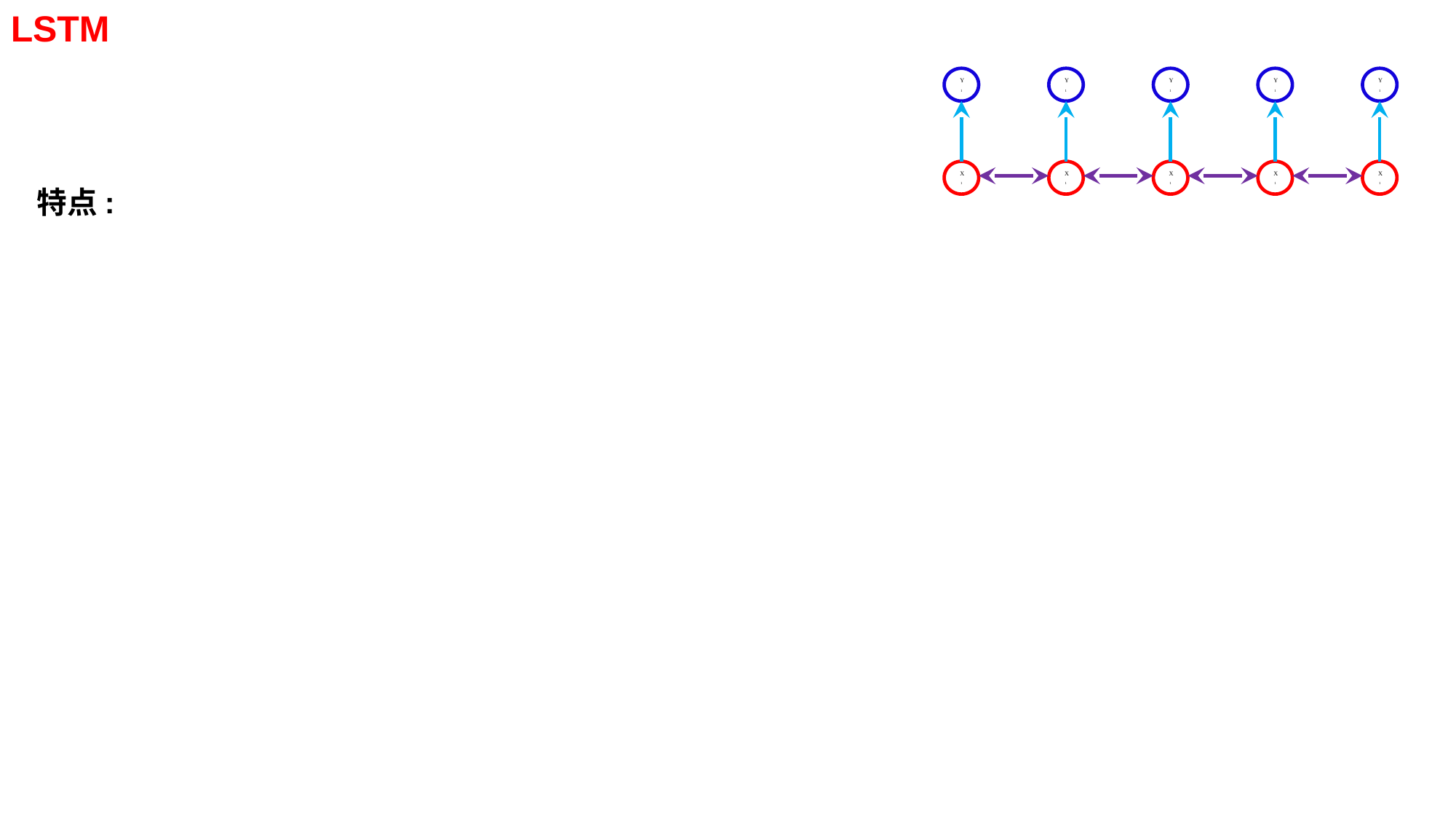

LSTM
Y1
Y1
Y1
Y1
Y1
X1
X1
X1
X1
X1
特点: